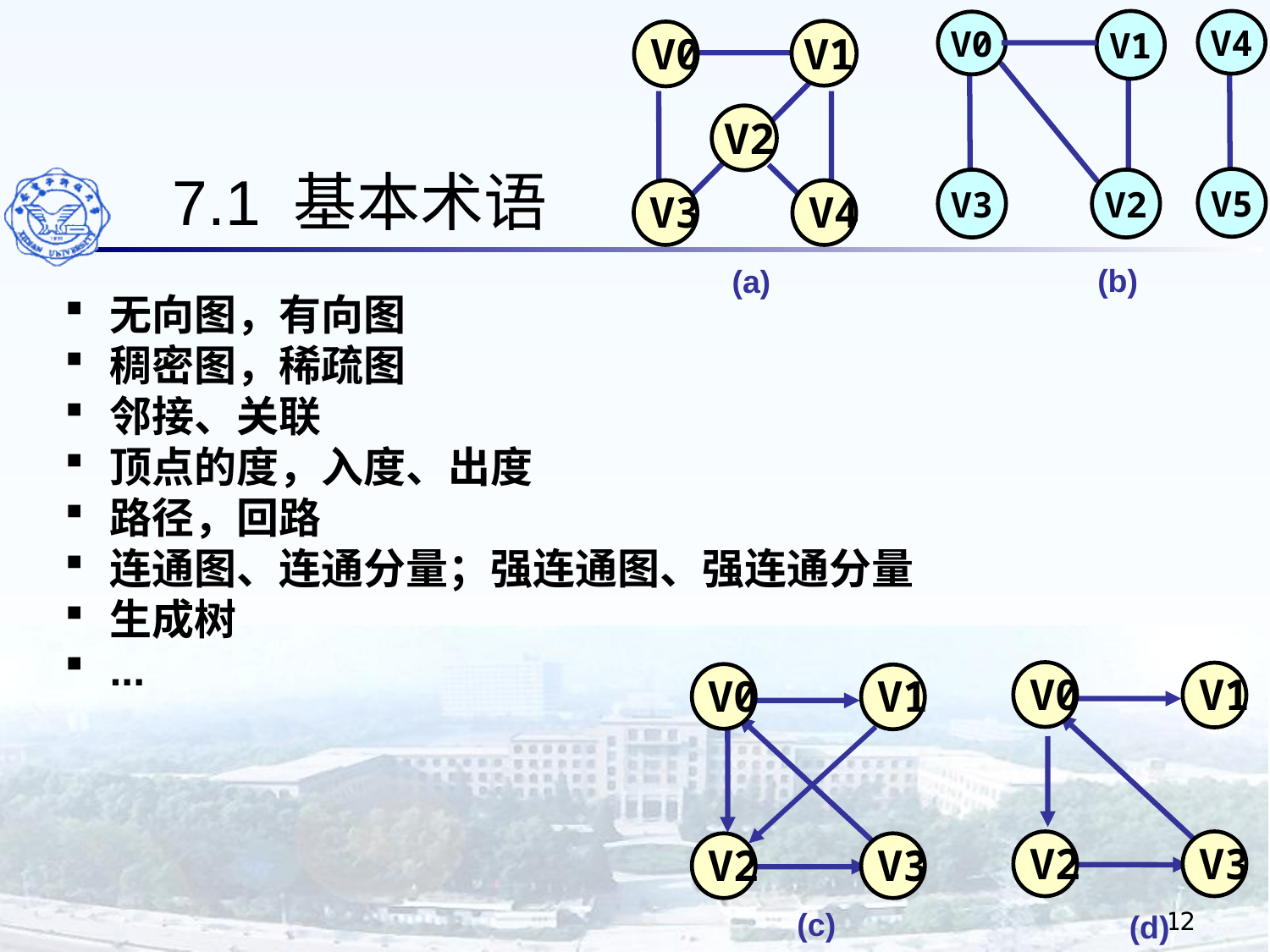

7.1 基本术语
V1
V4
V0

V5
V3
V2
(b)
 V0

 V1

 V2

 V3

 V4

(a)
无向图，有向图
稠密图，稀疏图
邻接、关联
顶点的度，入度、出度
路径，回路
连通图、连通分量；强连通图、强连通分量
生成树
...

 V0

 V1

 V2

 V3

 V0

 V1

 V2

 V3

12
(c)
(d)